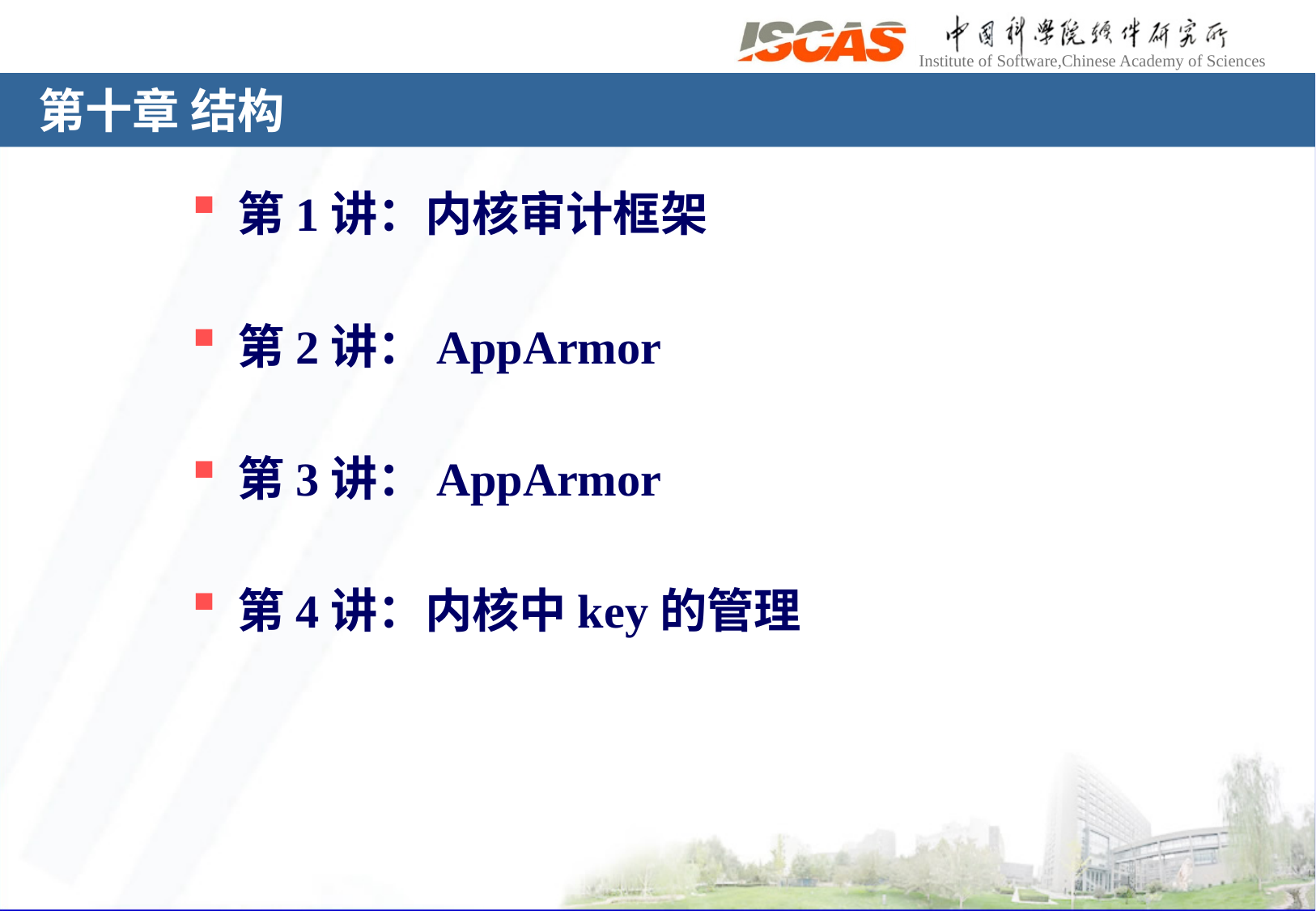

# 第十章 结构
第1讲：内核审计框架

第2讲：AppArmor

第3讲：AppArmor

第4讲：内核中key的管理